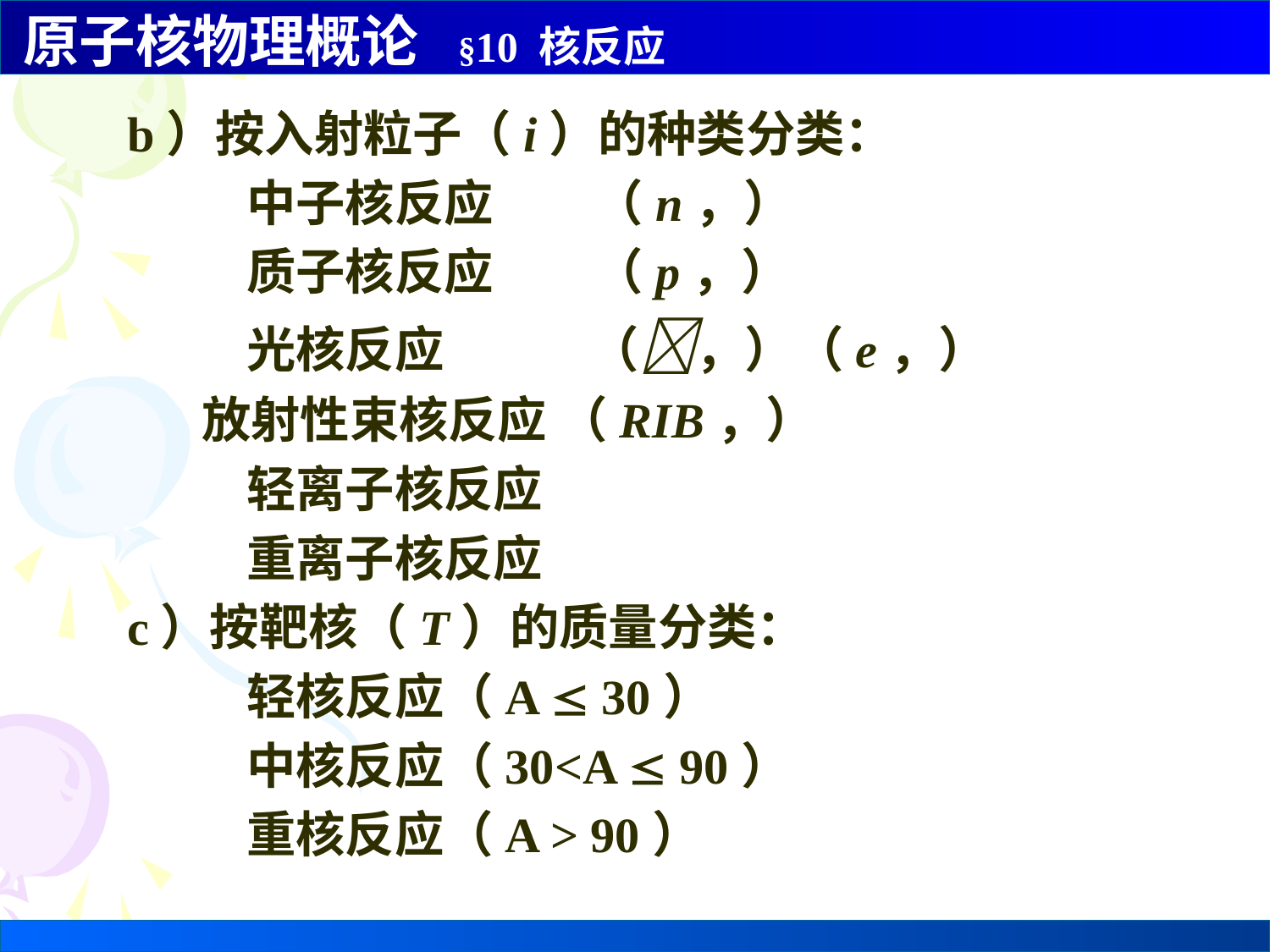

b）按入射粒子（i）的种类分类：
              中子核反应         （n，）
              质子核反应         （p，）
              光核反应             （γ，）（e，）
          放射性束核反应 （RIB，）
              轻离子核反应
              重离子核反应
    c）按靶核（T）的质量分类：
              轻核反应（A ≤ 30）
              中核反应（30<A ≤ 90）
              重核反应（A > 90）